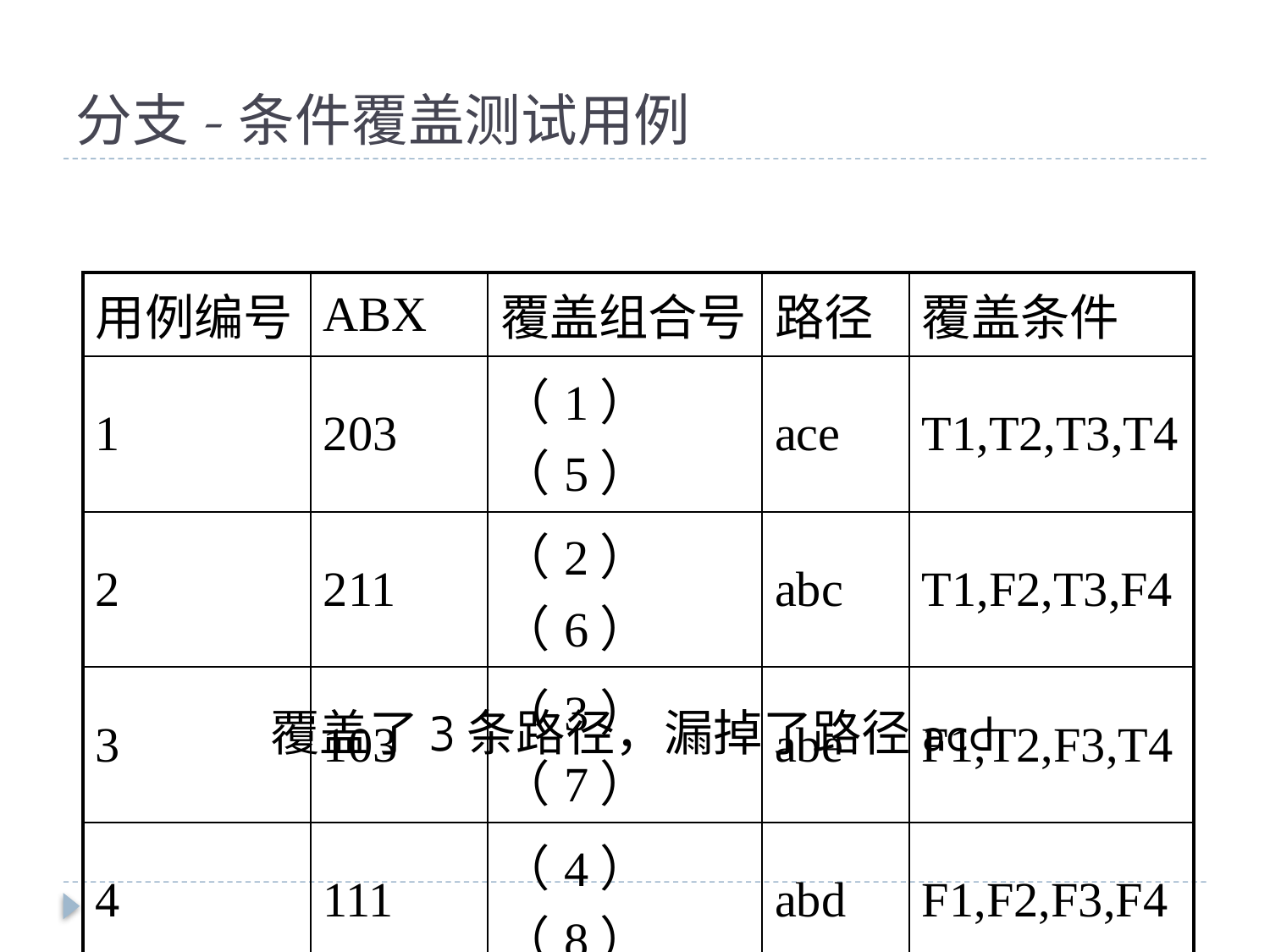

# 分支-条件覆盖测试用例
| 用例编号 | ABX | 覆盖组合号 | 路径 | 覆盖条件 |
| --- | --- | --- | --- | --- |
| 1 | 203 | （1）（5） | ace | T1,T2,T3,T4 |
| 2 | 211 | （2）（6） | abc | T1,F2,T3,F4 |
| 3 | 103 | （3）（7） | abe | F1,T2,F3,T4 |
| 4 | 111 | （4）（8） | abd | F1,F2,F3,F4 |
覆盖了3条路径，漏掉了路径acd